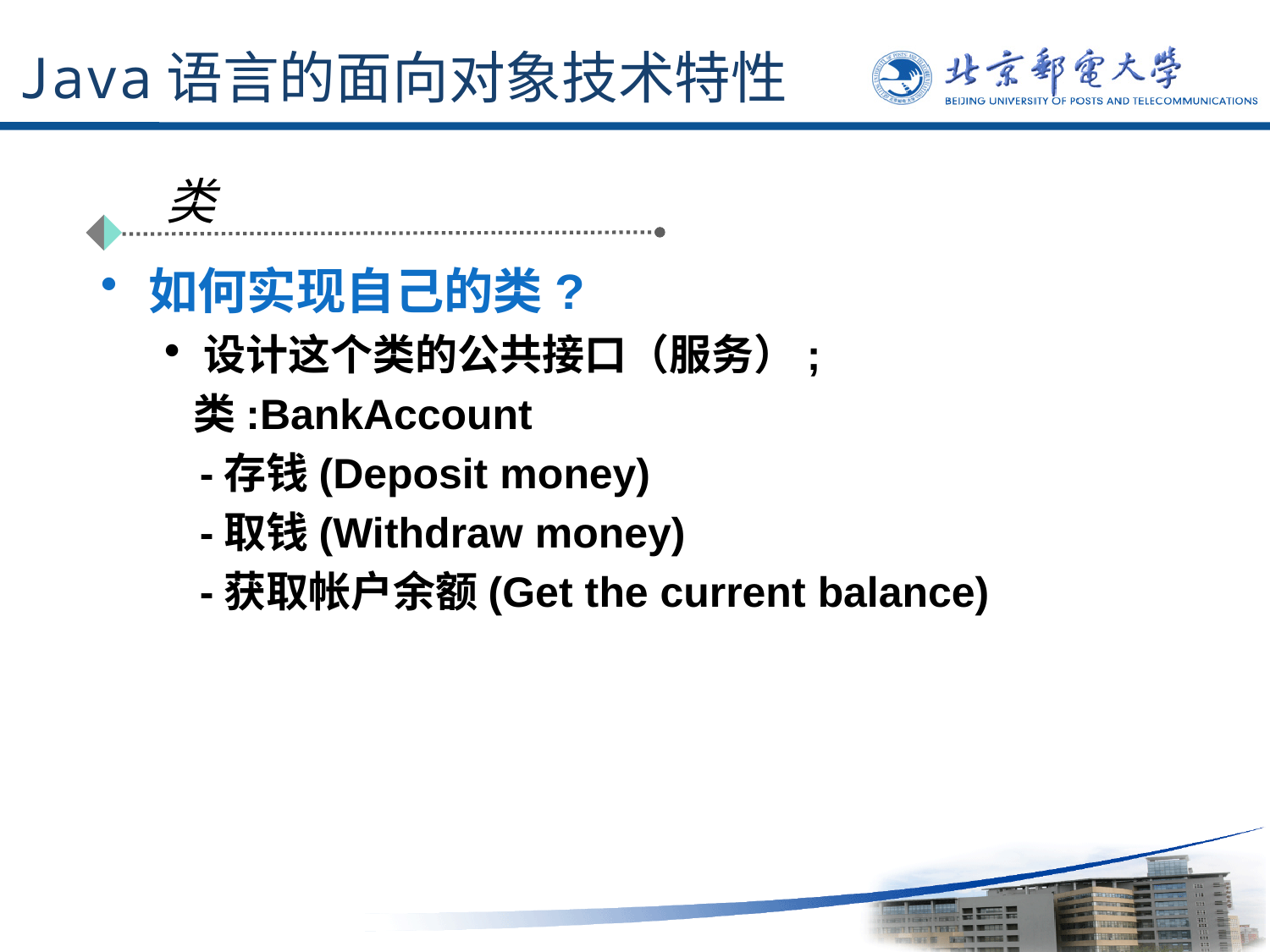

# Java语言的面向对象技术特性

类

如何实现自己的类?
设计这个类的公共接口（服务）;
  类:BankAccount
   -存钱(Deposit money)
   -取钱(Withdraw money)
   -获取帐户余额(Get the current balance)